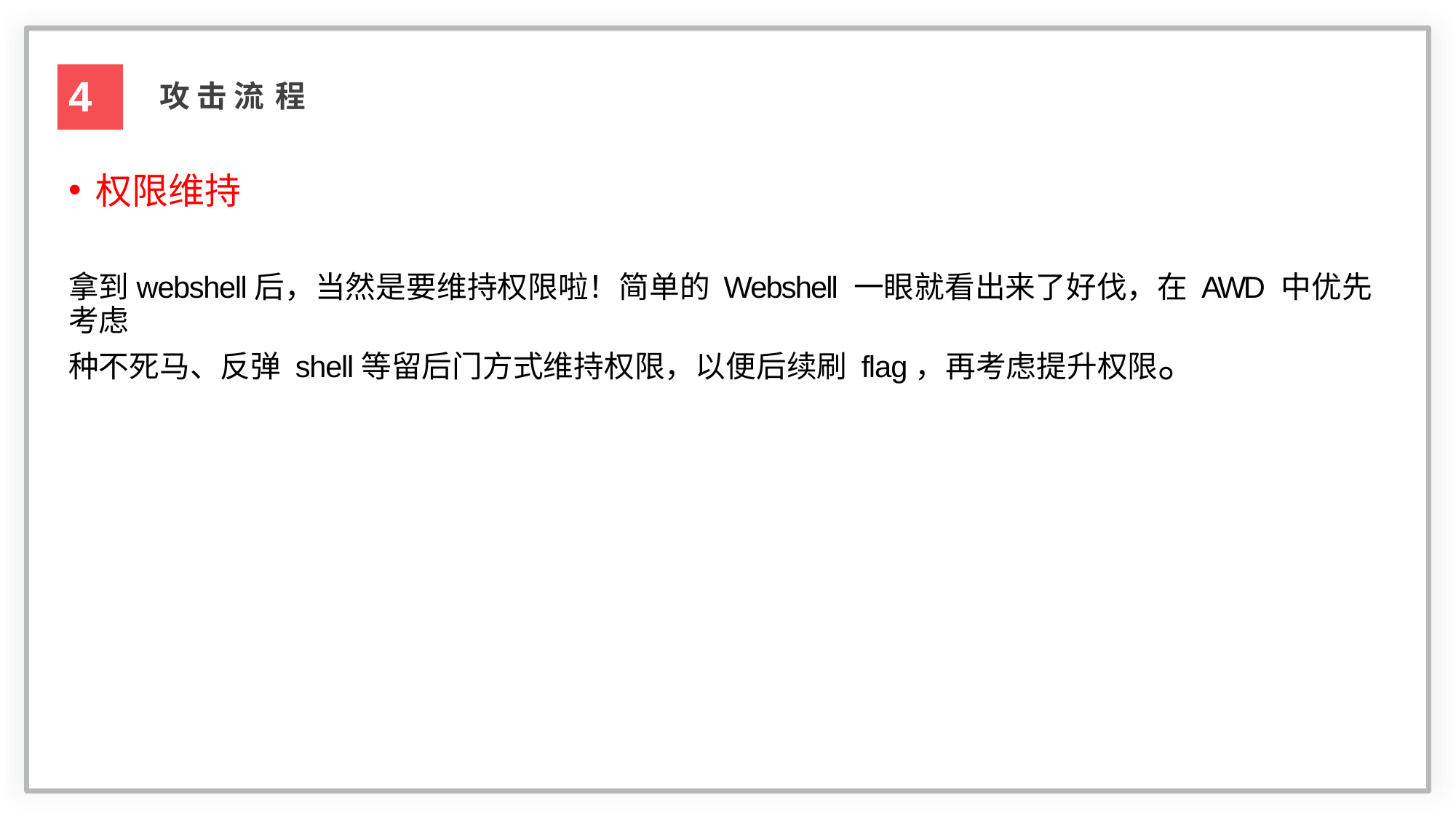

4
攻 击 流 程
权限维持

拿到webshell后，当然是要维持权限啦！简单的Webshell 一眼就看出来了好伐，在AWD 中优先考虑
种不死马、反弹 shell等留后门方式维持权限，以便后续刷 flag，再考虑提升权限。